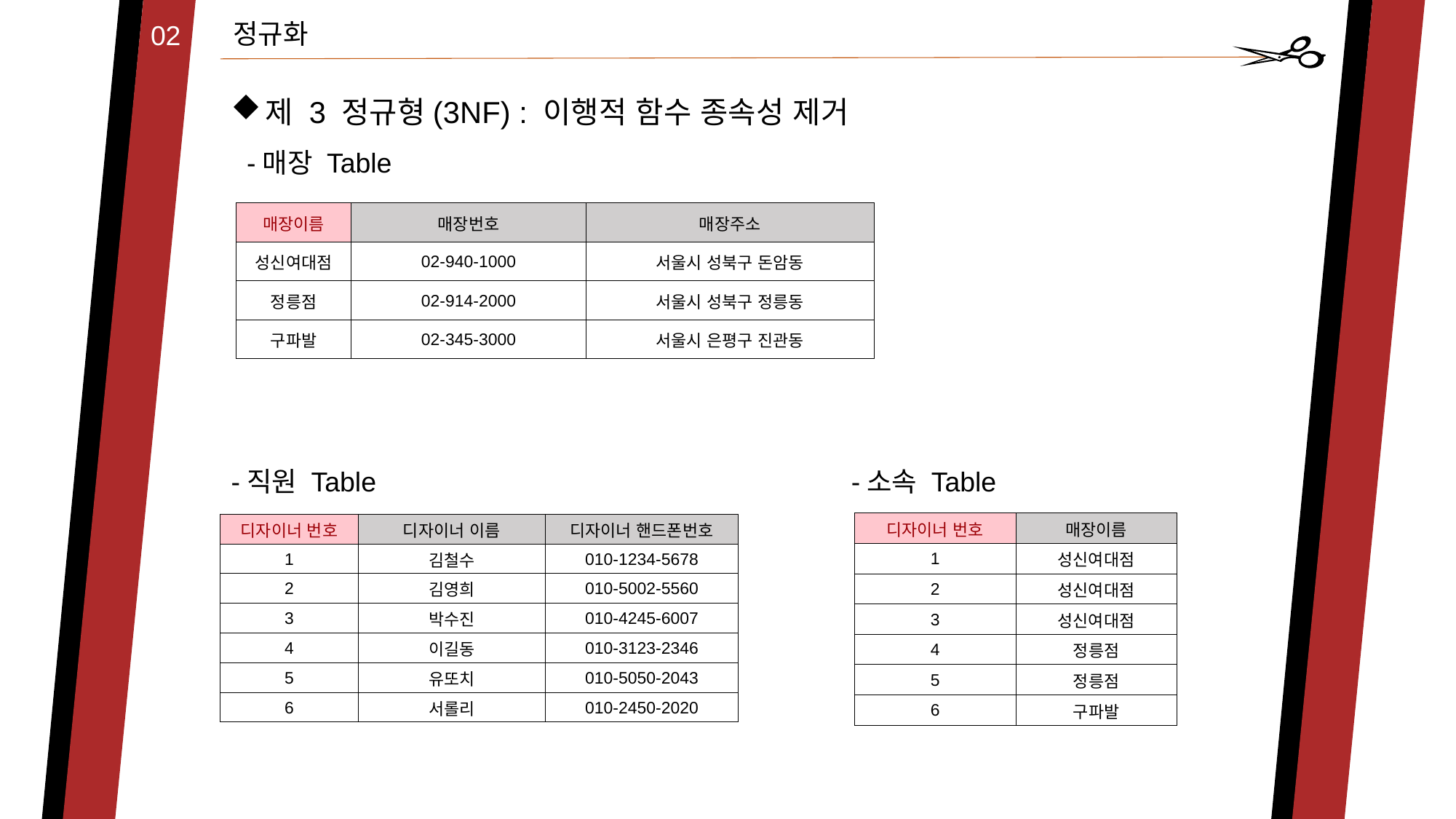

정규화
02

제 3 정규형(3NF) : 이행적 함수 종속성 제거
-매장 Table
| 매장이름 | 매장번호 | 매장주소 |
| --- | --- | --- |
| 성신여대점 | 02-940-1000 | 서울시 성북구 돈암동 |
| 정릉점 | 02-914-2000 | 서울시 성북구 정릉동 |
| 구파발 | 02-345-3000 | 서울시 은평구 진관동 |
-직원 Table
-소속 Table
| 디자이너 번호 | 매장이름 |
| --- | --- |
| 1 | 성신여대점 |
| 2 | 성신여대점 |
| 3 | 성신여대점 |
| 4 | 정릉점 |
| 5 | 정릉점 |
| 6 | 구파발 |
| 디자이너 번호 | 디자이너 이름 | 디자이너 핸드폰번호 |
| --- | --- | --- |
| 1 | 김철수 | 010-1234-5678 |
| 2 | 김영희 | 010-5002-5560 |
| 3 | 박수진 | 010-4245-6007 |
| 4 | 이길동 | 010-3123-2346 |
| 5 | 유또치 | 010-5050-2043 |
| 6 | 서롤리 | 010-2450-2020 |